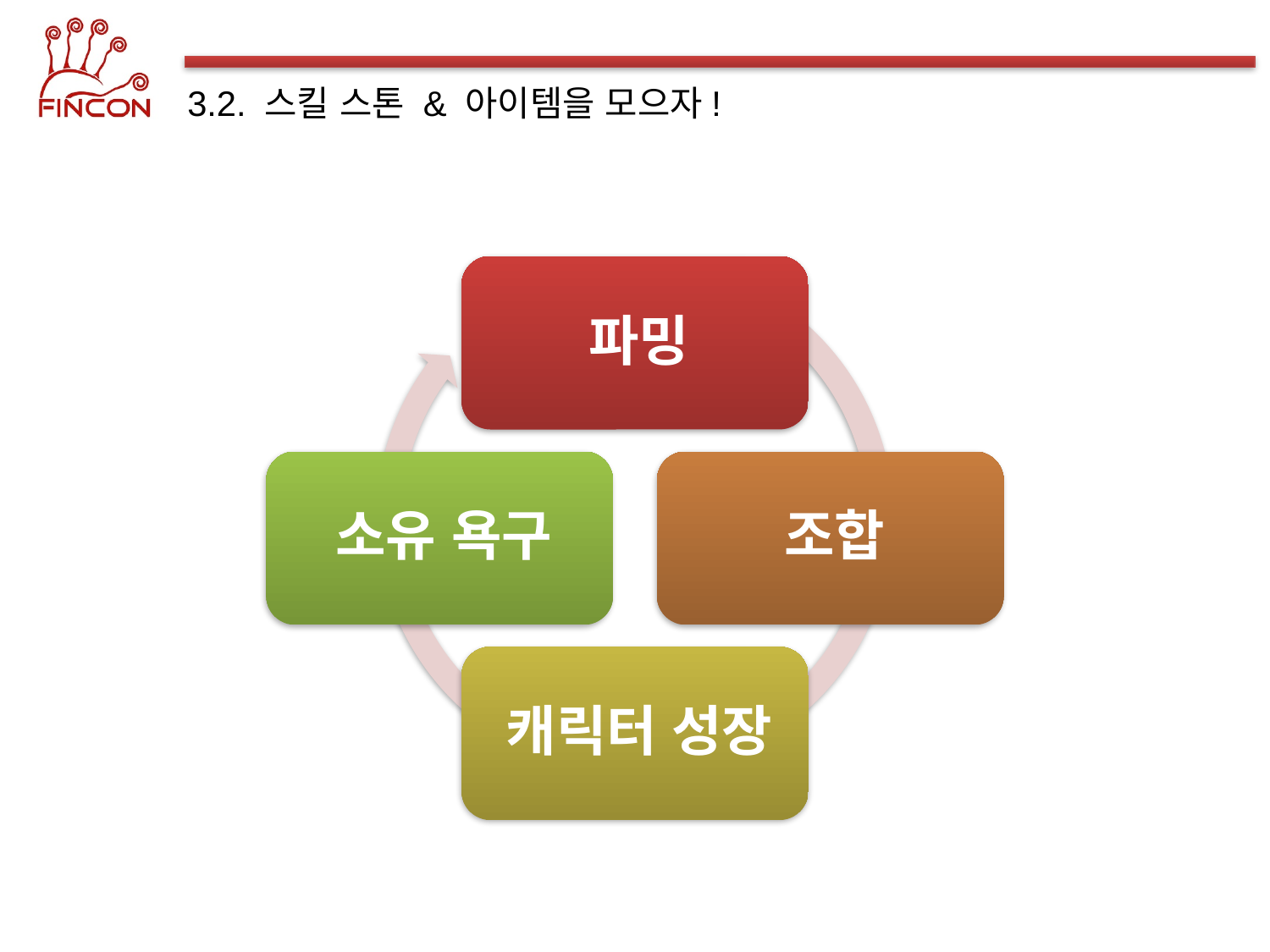

3.2. 스킬 스톤 & 아이템을 모으자!
파밍
조합
캐릭터 성장
소유 욕구